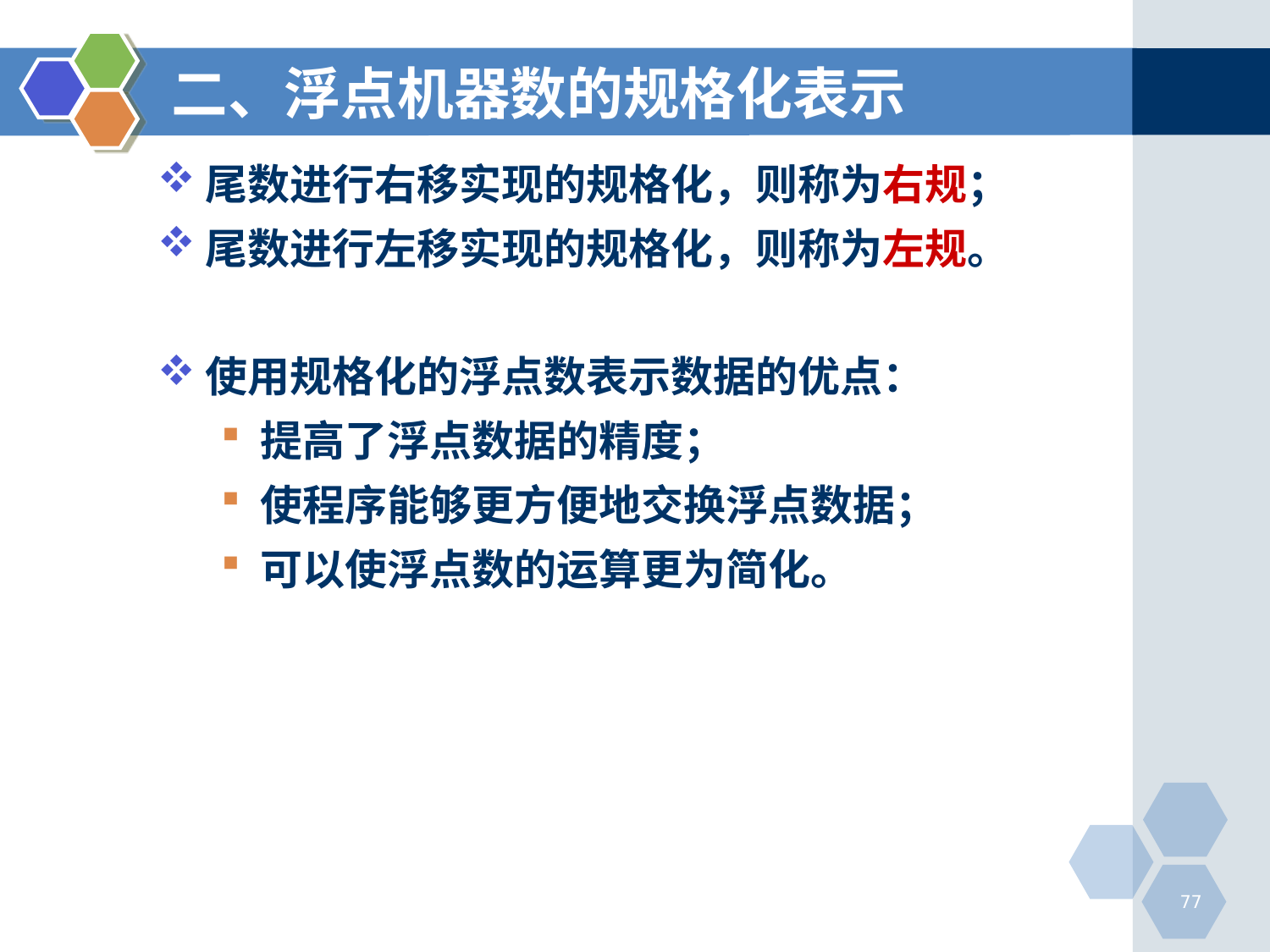

# 二、浮点机器数的规格化表示
尾数进行右移实现的规格化，则称为右规；
尾数进行左移实现的规格化，则称为左规。

使用规格化的浮点数表示数据的优点：
提高了浮点数据的精度；
使程序能够更方便地交换浮点数据；
可以使浮点数的运算更为简化。

77